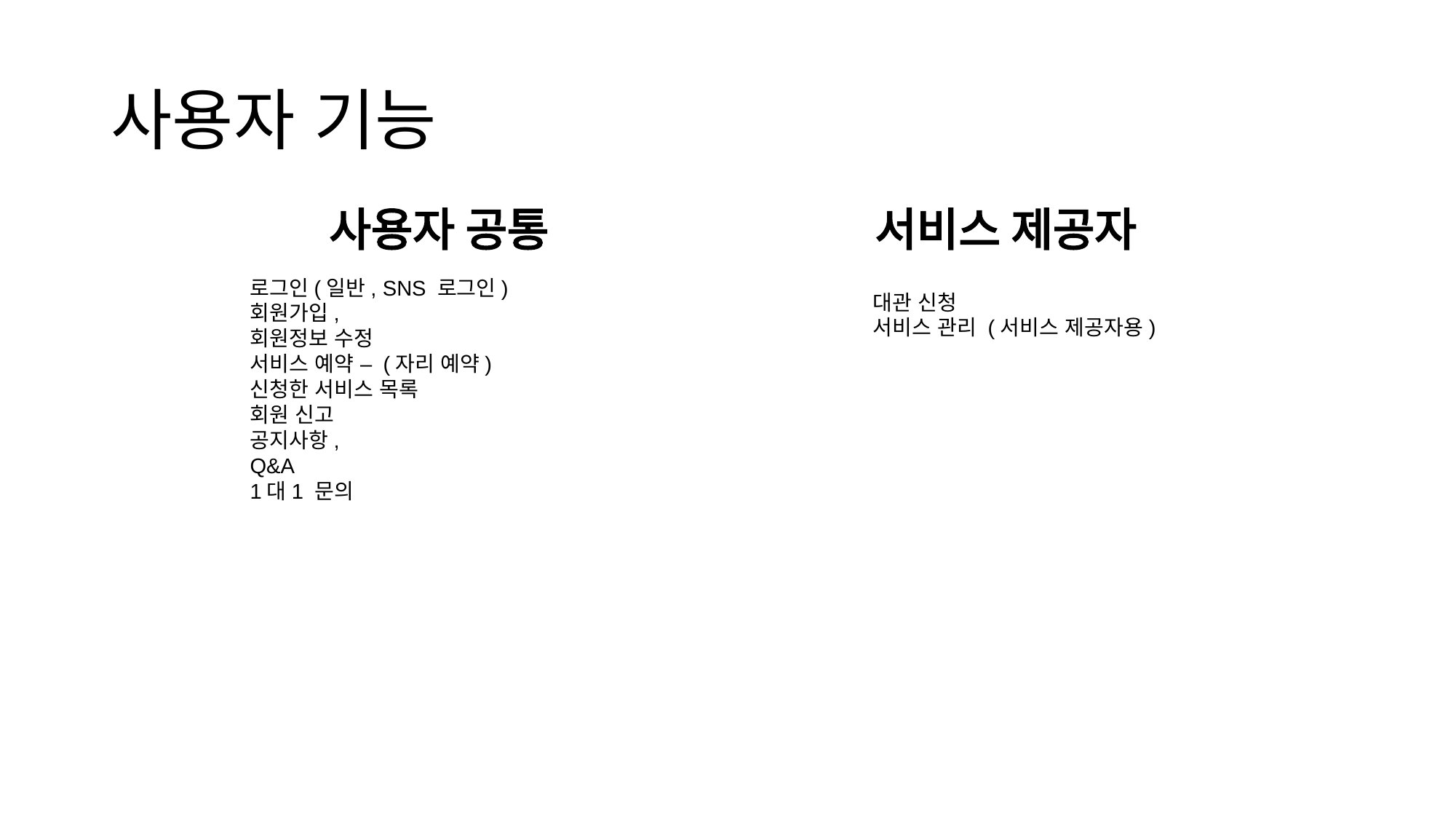

# 사용자 기능

		사용자 공통			서비스 제공자
로그인(일반, SNS 로그인)
회원가입,
회원정보 수정
서비스 예약 – (자리 예약)
신청한 서비스 목록
회원 신고
공지사항,
Q&A
1대1 문의

대관 신청
서비스 관리 (서비스 제공자용)